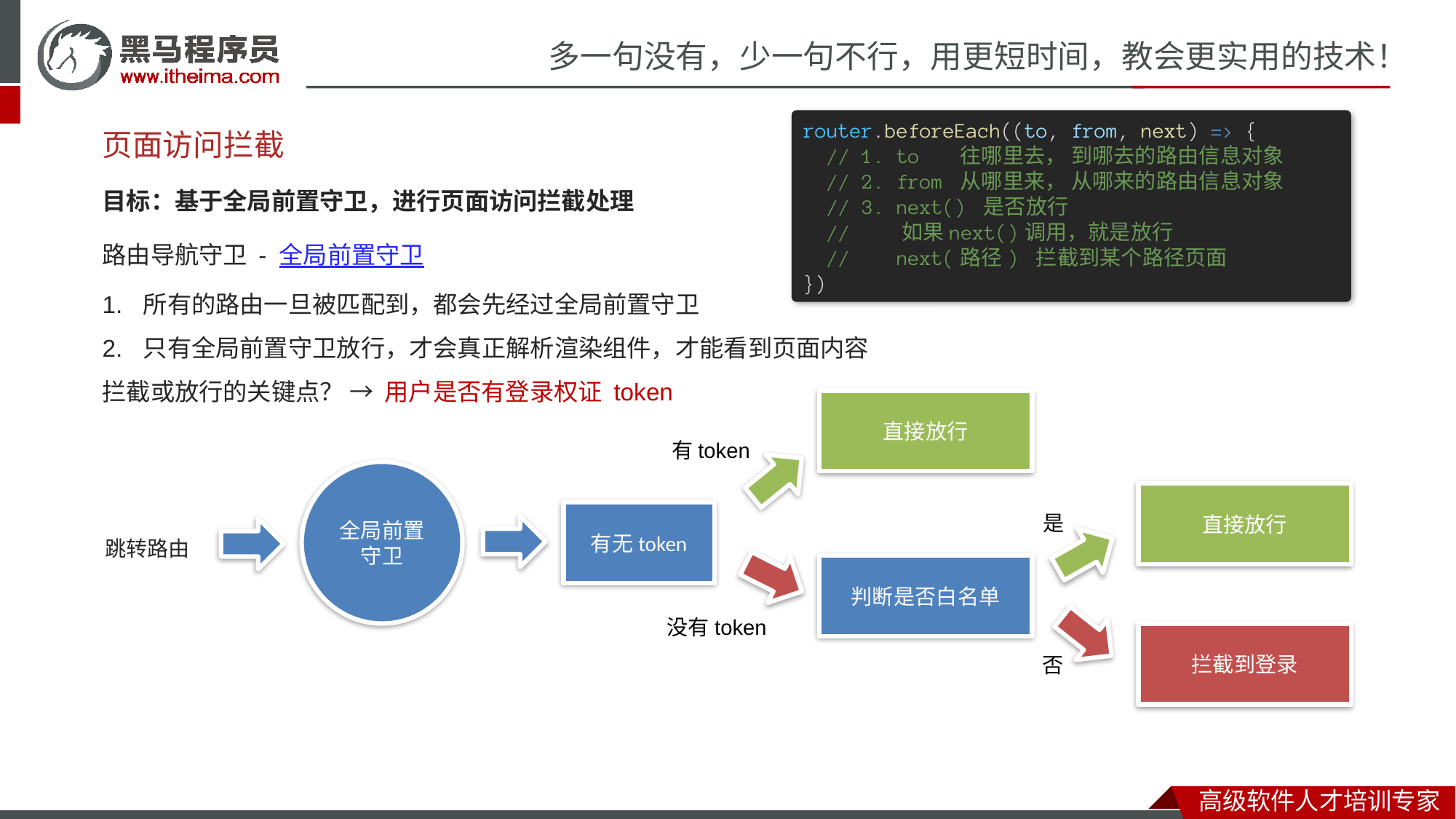

router.beforeEach((to, from, next) => {
  // 1. to   往哪里去， 到哪去的路由信息对象
  // 2. from 从哪里来， 从哪来的路由信息对象
  // 3. next() 是否放行
  //    如果next()调用，就是放行
  //    next(路径) 拦截到某个路径页面
})
# 页面访问拦截
目标：基于全局前置守卫，进行页面访问拦截处理
路由导航守卫 - 全局前置守卫
所有的路由一旦被匹配到，都会先经过全局前置守卫
只有全局前置守卫放行，才会真正解析渲染组件，才能看到页面内容
拦截或放行的关键点？ →  用户是否有登录权证 token
直接放行
有token

全局前置守卫
直接放行
是
有无token

跳转路由

判断是否白名单
没有token

拦截到登录
否